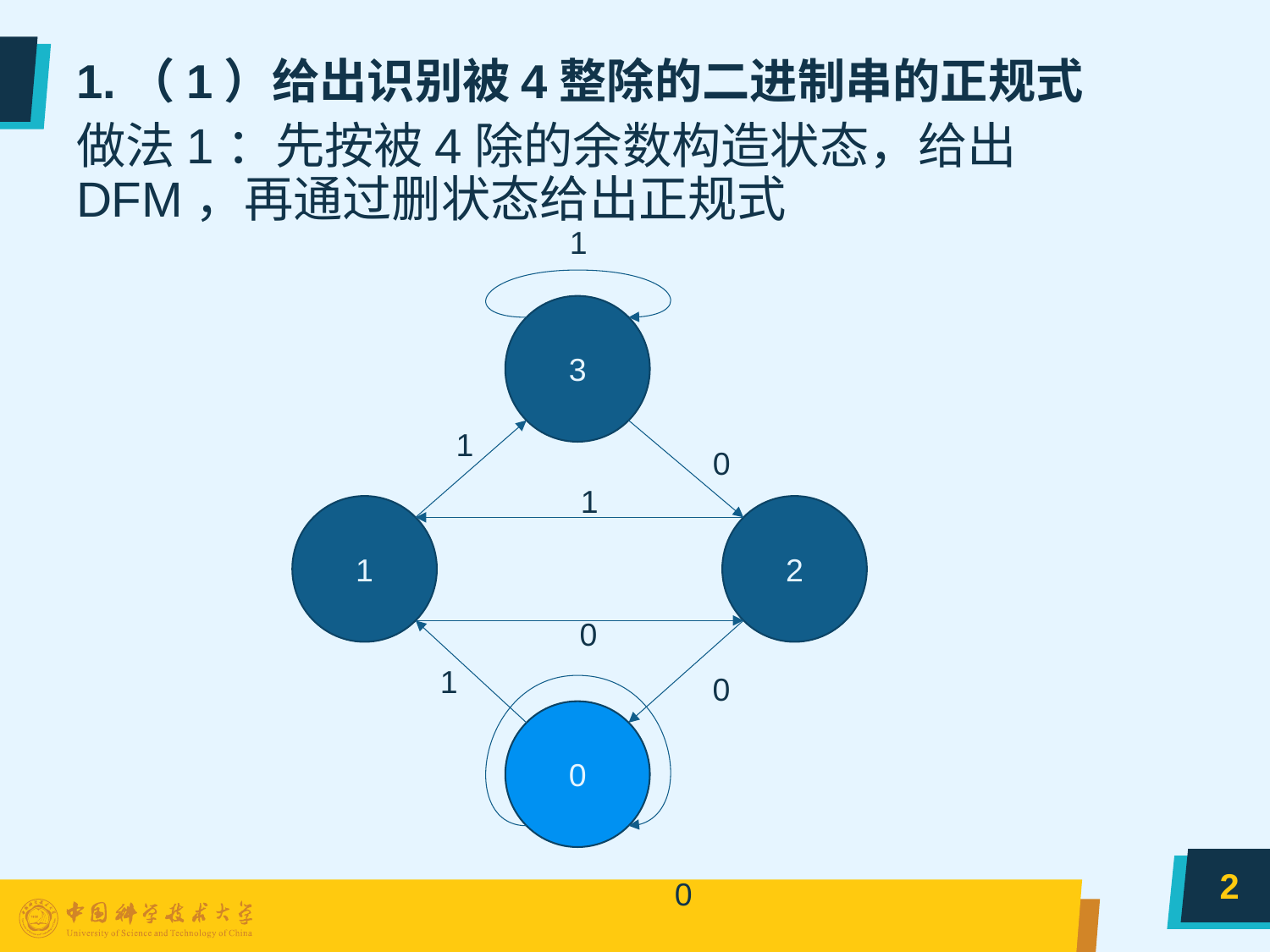

# 1.（1）给出识别被4整除的二进制串的正规式
做法1：先按被4除的余数构造状态，给出DFM，再通过删状态给出正规式

1
3
1
0
1
1
2
0
1
0
0
2
0